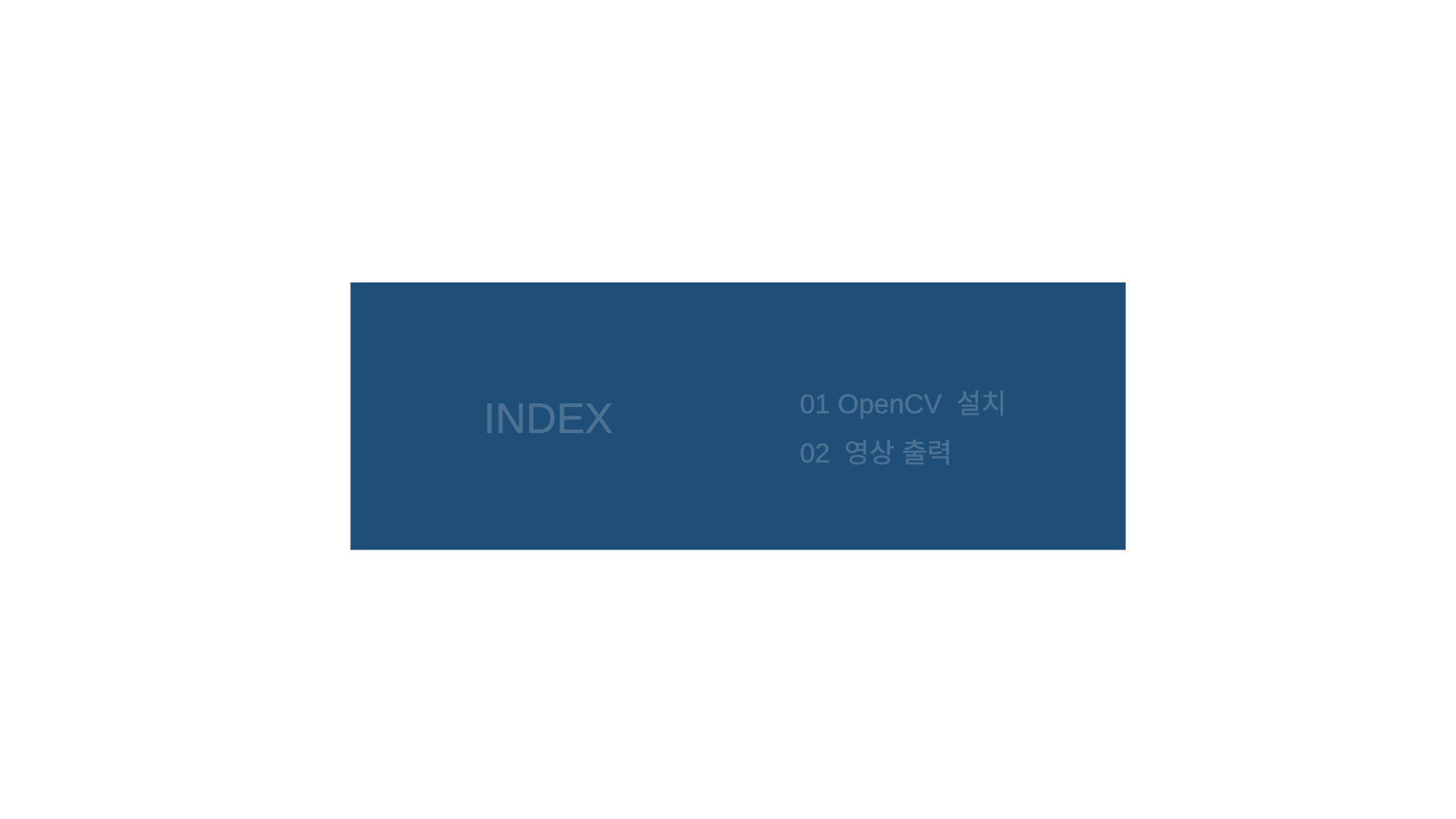

01 OpenCV 설치
02 영상 출력
INDEX
관련된 내용을 적어주세요